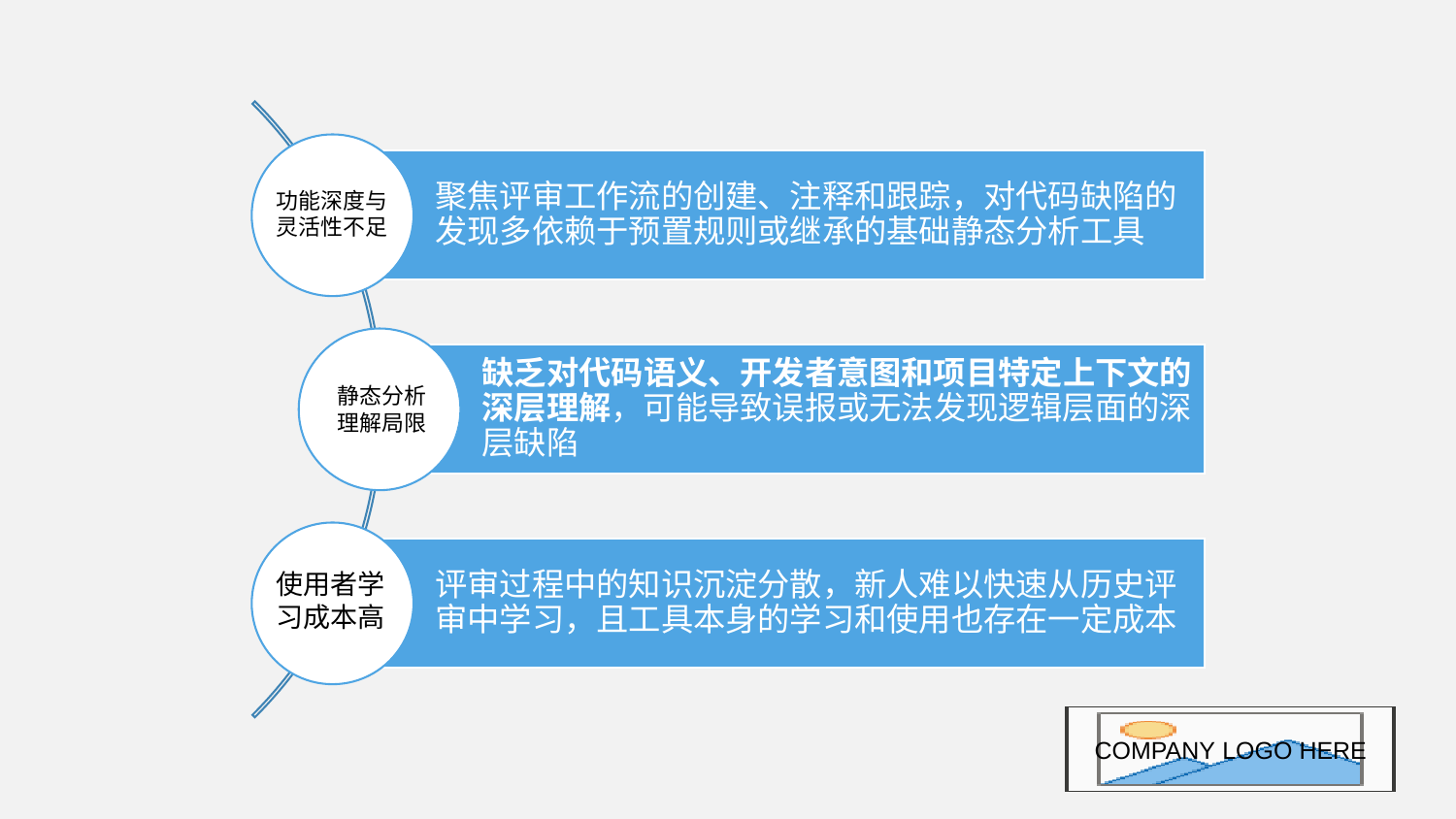

聚焦评审工作流的创建、注释和跟踪，对代码缺陷的发现多依赖于预置规则或继承的基础静态分析工具
缺乏对代码语义、开发者意图和项目特定上下文的深层理解，可能导致误报或无法发现逻辑层面的深层缺陷
评审过程中的知识沉淀分散，新人难以快速从历史评审中学习，且工具本身的学习和使用也存在一定成本
功能深度与灵活性不足

静态分析理解局限
使用者学习成本高